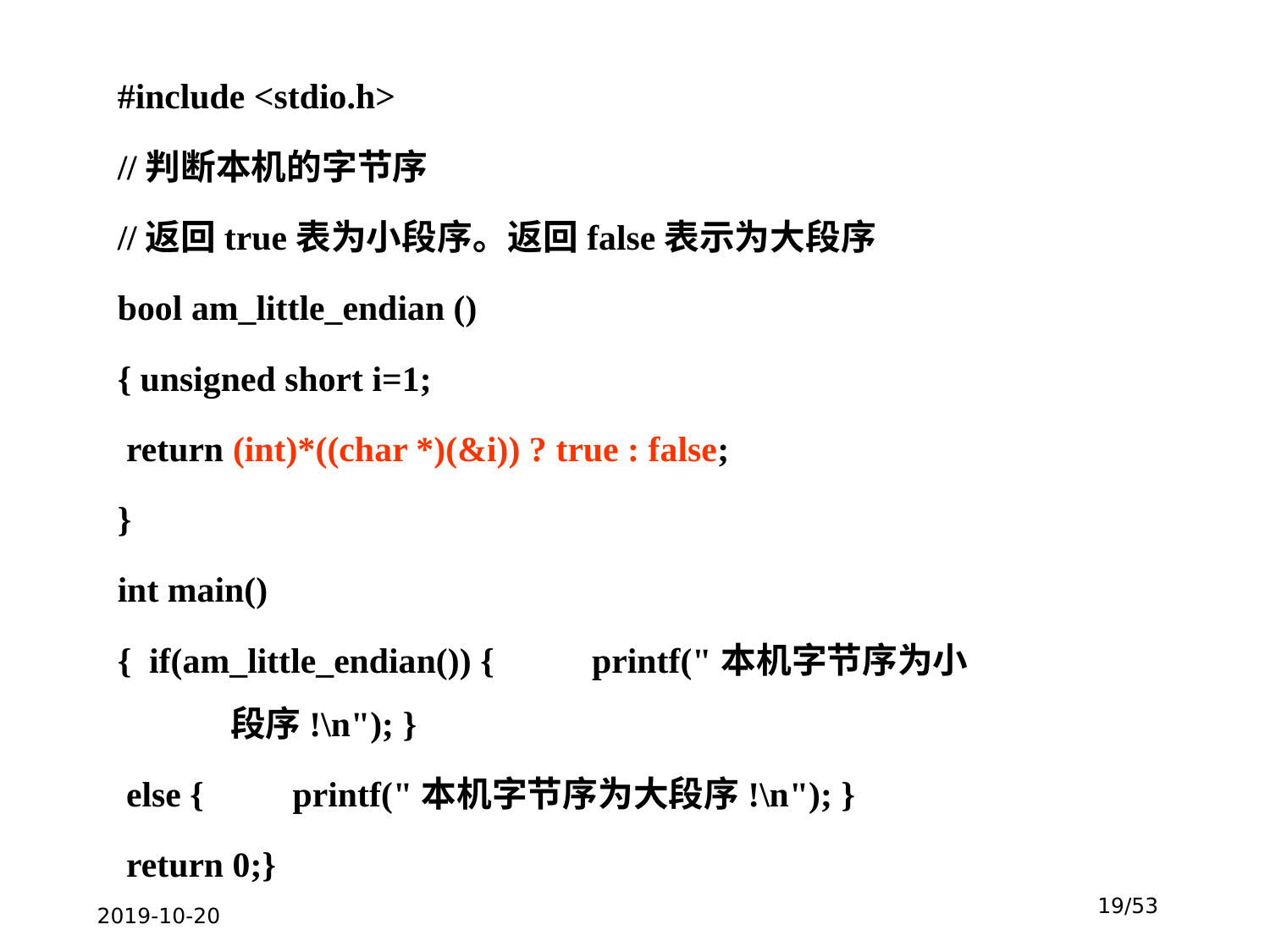

检验本机字节序
#include <stdio.h>
//判断本机的字节序
//返回true表为小段序。返回false表示为大段序
bool am_little_endian ()
{ unsigned short i=1;
 return (int)*((char *)(&i)) ? true : false;
}
int main()
{  if(am_little_endian()) {           printf("本机字节序为小段序!\n"); }
 else {          printf("本机字节序为大段序!\n"); }
 return 0;}

19/53
2019-10-20